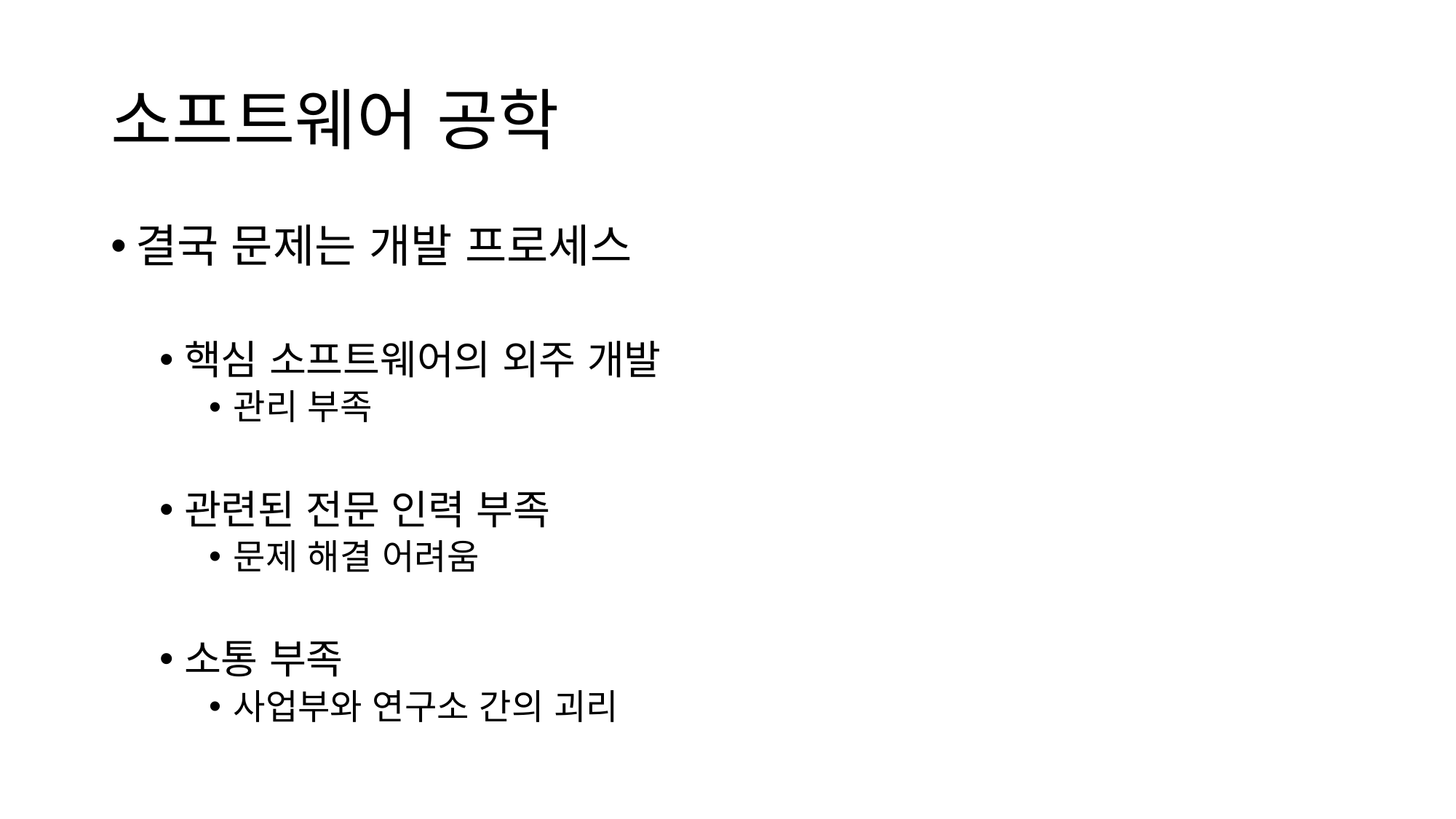

# 소프트웨어 공학
결국 문제는 개발 프로세스

핵심 소프트웨어의 외주 개발
관리 부족

관련된 전문 인력 부족
문제 해결 어려움

소통 부족
사업부와 연구소 간의 괴리